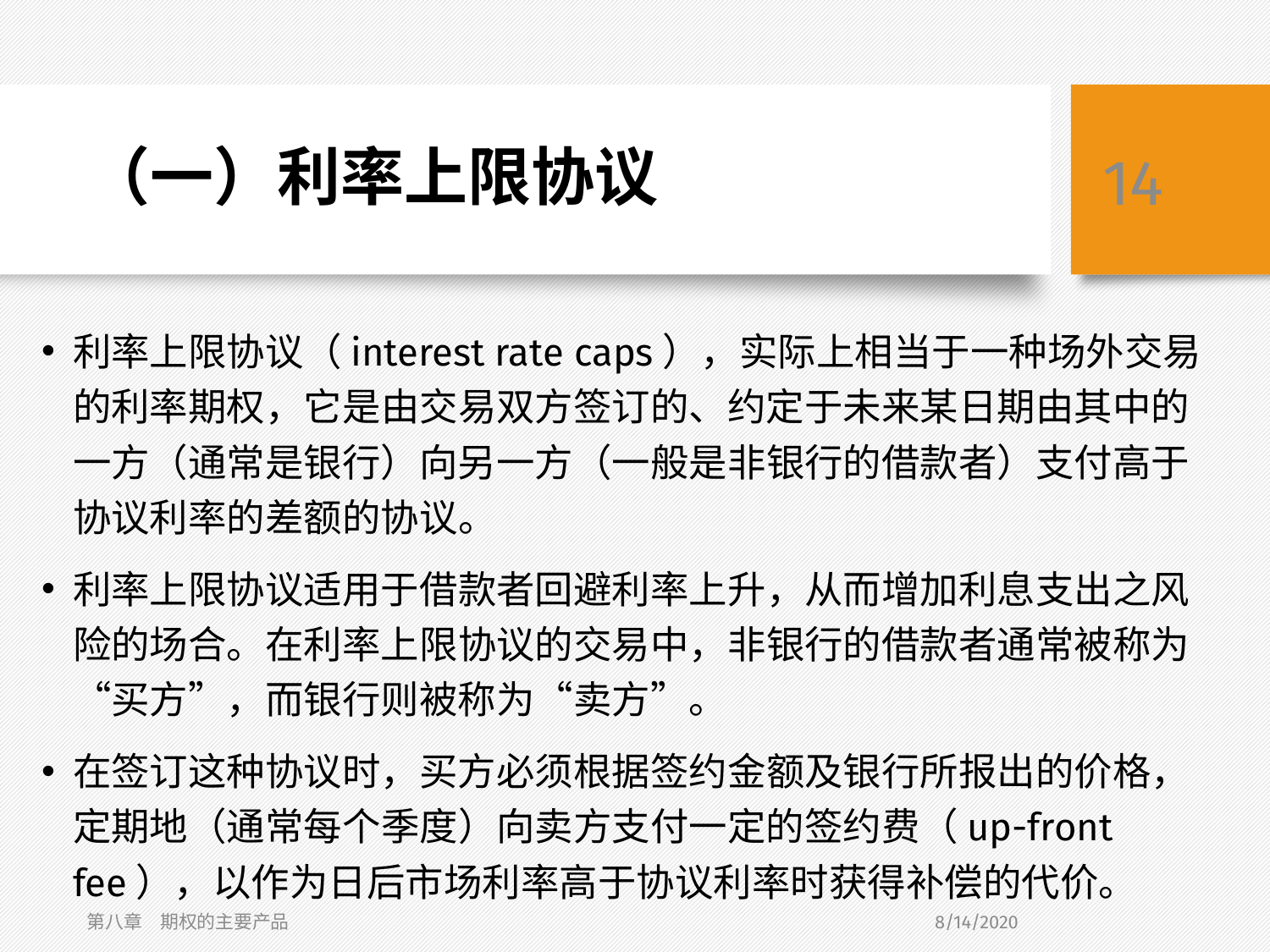

# （一）利率上限协议
14
利率上限协议（interest rate caps），实际上相当于一种场外交易的利率期权，它是由交易双方签订的、约定于未来某日期由其中的一方（通常是银行）向另一方（一般是非银行的借款者）支付高于协议利率的差额的协议。
利率上限协议适用于借款者回避利率上升，从而增加利息支出之风险的场合。在利率上限协议的交易中，非银行的借款者通常被称为“买方”，而银行则被称为“卖方”。
在签订这种协议时，买方必须根据签约金额及银行所报出的价格，定期地（通常每个季度）向卖方支付一定的签约费（up-front fee），以作为日后市场利率高于协议利率时获得补偿的代价。
8/14/2020
第八章　期权的主要产品